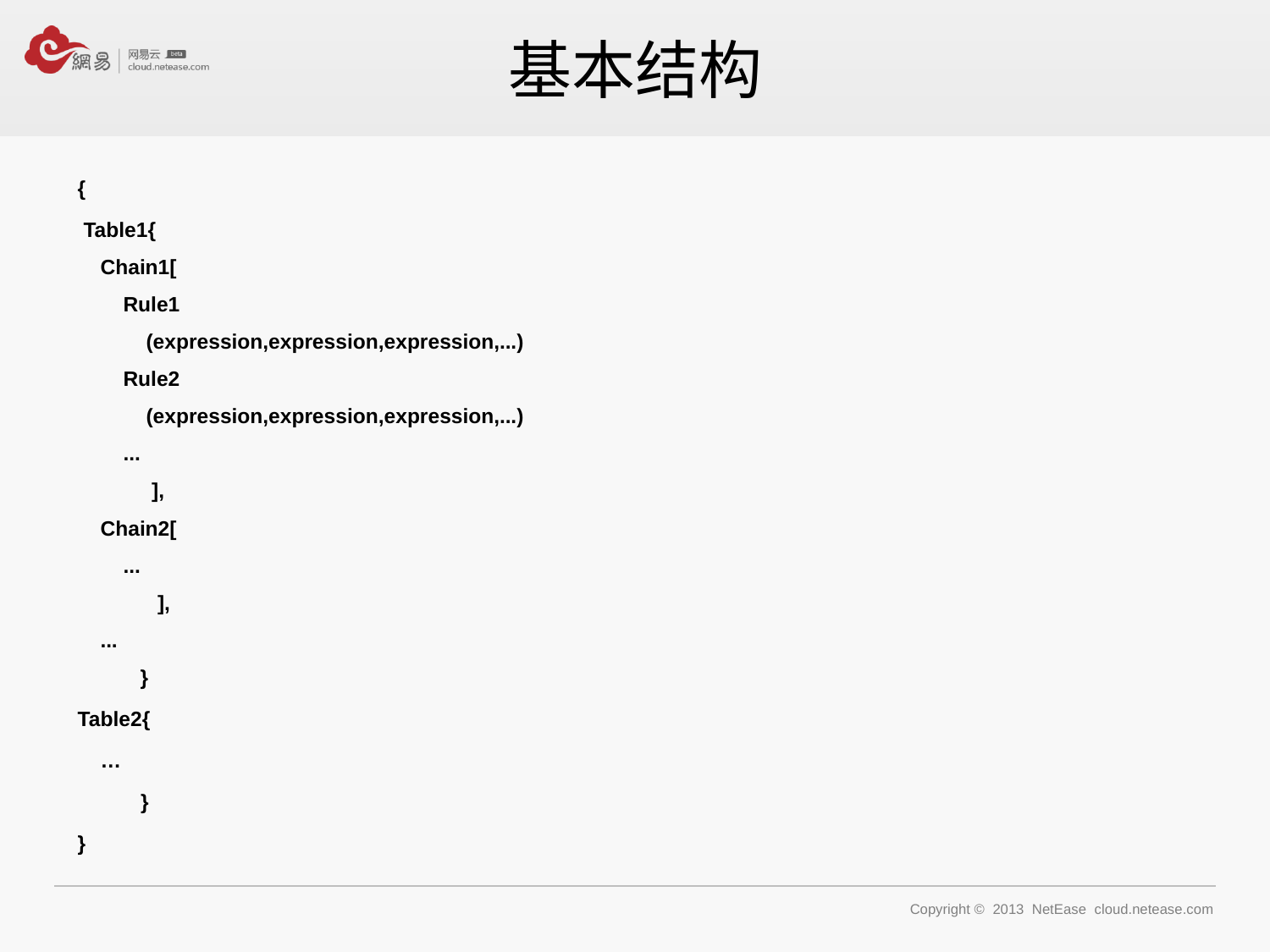

# 基本结构
{
 Table1{
    Chain1[
        Rule1
            (expression,expression,expression,...)
        Rule2
            (expression,expression,expression,...)
        ...
             ],
    Chain2[
        ...
              ],
    ...
           }
Table2{
    …
           }
}